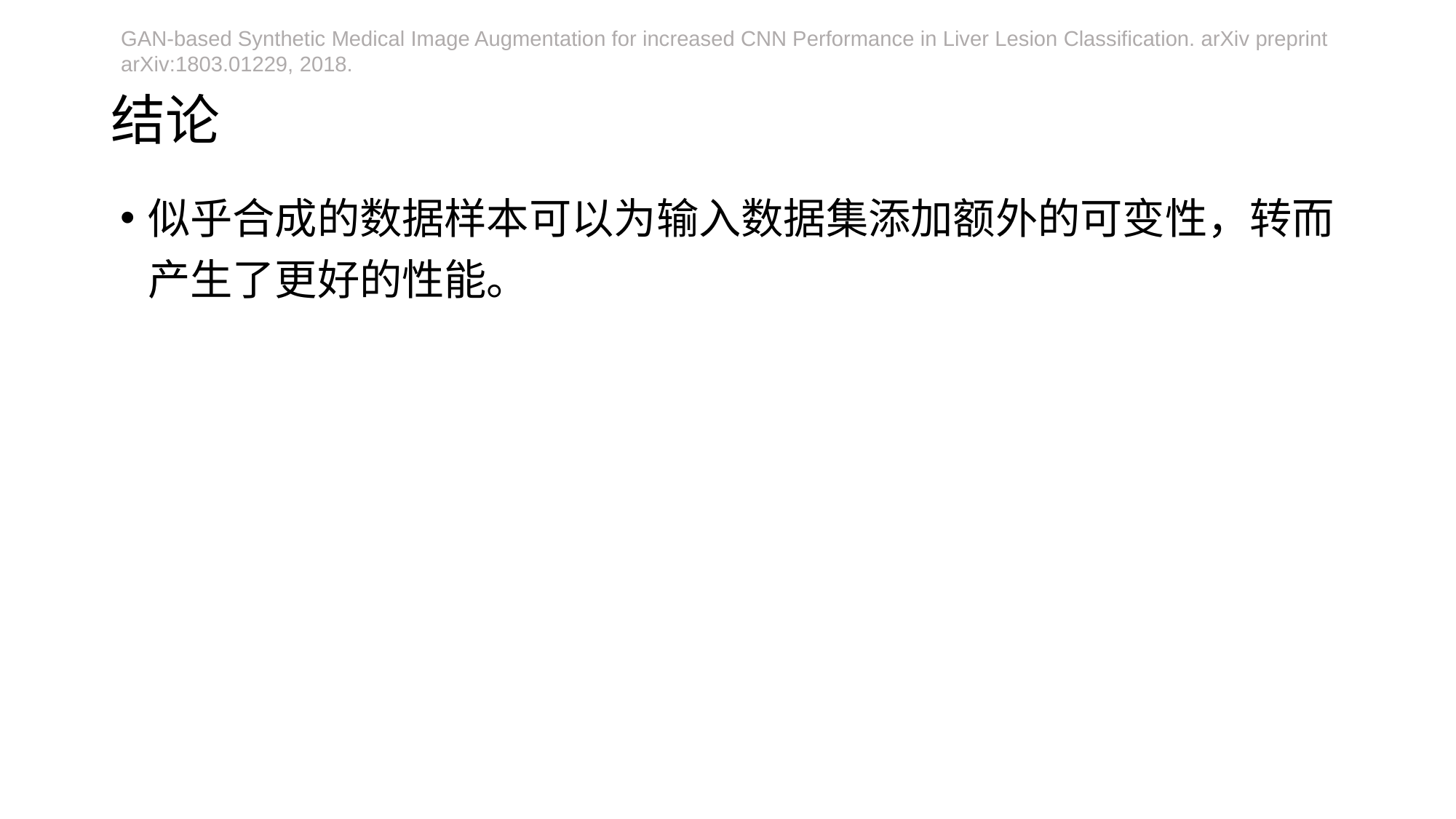

GAN-based Synthetic Medical Image Augmentation for increased CNN Performance in Liver Lesion Classification. arXiv preprint arXiv:1803.01229, 2018.
# 结论
似乎合成的数据样本可以为输入数据集添加额外的可变性，转而产生了更好的性能。